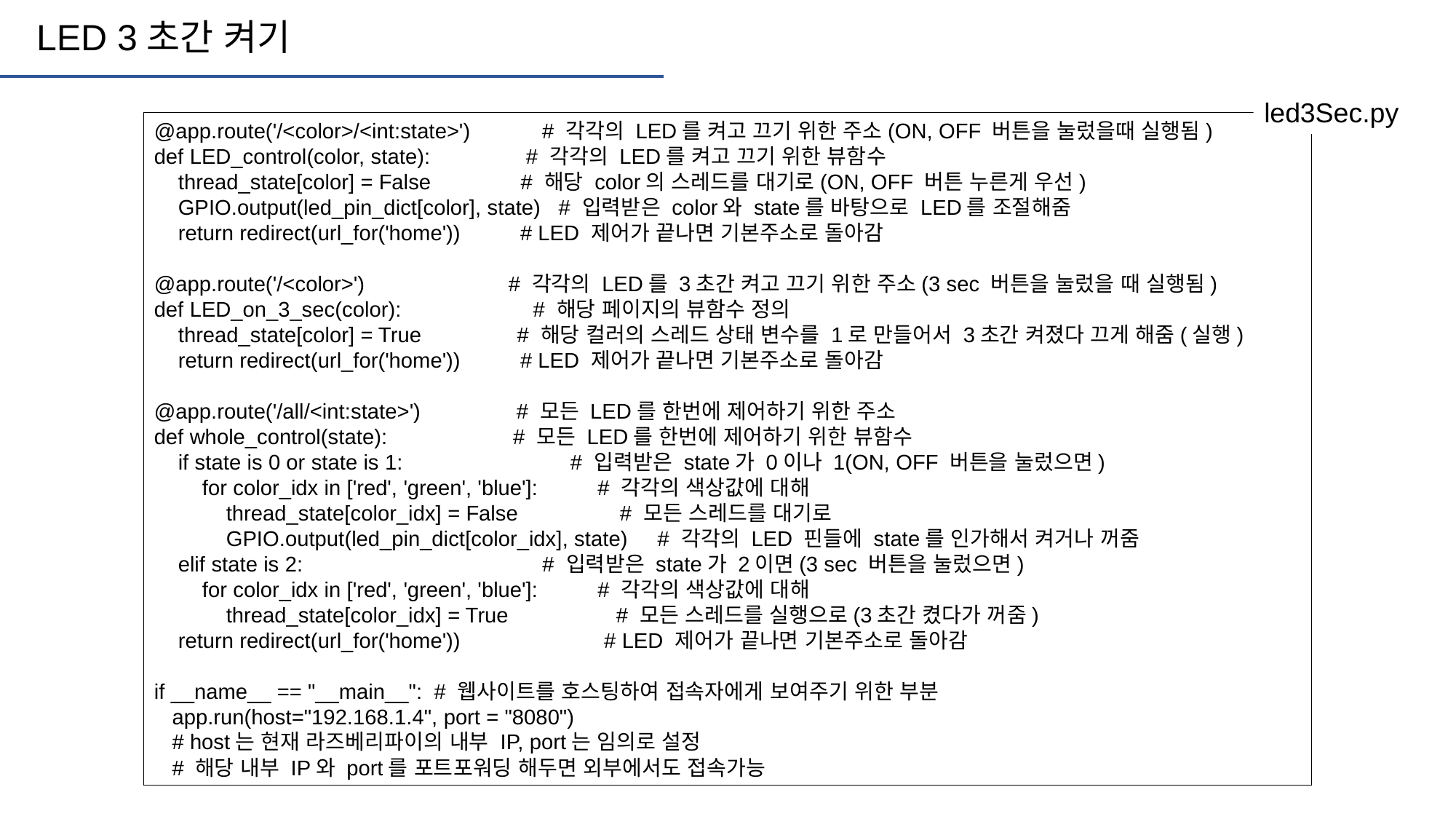

LED 3초간 켜기
led3Sec.py
@app.route('/<color>/<int:state>')            # 각각의 LED를 켜고 끄기 위한 주소(ON, OFF 버튼을 눌렀을때 실행됨)
def LED_control(color, state):                # 각각의 LED를 켜고 끄기 위한 뷰함수
    thread_state[color] = False               # 해당 color의 스레드를 대기로(ON, OFF 버튼 누른게 우선)
    GPIO.output(led_pin_dict[color], state)   # 입력받은 color와 state를 바탕으로 LED를 조절해줌
    return redirect(url_for('home'))          # LED 제어가 끝나면 기본주소로 돌아감

@app.route('/<color>')                        # 각각의 LED를 3초간 켜고 끄기 위한 주소(3 sec 버튼을 눌렀을 때 실행됨)
def LED_on_3_sec(color):                      # 해당 페이지의 뷰함수 정의
    thread_state[color] = True                # 해당 컬러의 스레드 상태 변수를 1로 만들어서 3초간 켜졌다 끄게 해줌(실행)
    return redirect(url_for('home'))          # LED 제어가 끝나면 기본주소로 돌아감

@app.route('/all/<int:state>')                # 모든 LED를 한번에 제어하기 위한 주소
def whole_control(state):                     # 모든 LED를 한번에 제어하기 위한 뷰함수
    if state is 0 or state is 1:                            # 입력받은 state가 0이나 1(ON, OFF 버튼을 눌렀으면)
        for color_idx in ['red', 'green', 'blue']:          # 각각의 색상값에 대해
            thread_state[color_idx] = False                 # 모든 스레드를 대기로
            GPIO.output(led_pin_dict[color_idx], state)     # 각각의 LED 핀들에 state를 인가해서 켜거나 꺼줌
    elif state is 2:                                        # 입력받은 state가 2이면(3 sec 버튼을 눌렀으면)
        for color_idx in ['red', 'green', 'blue']:          # 각각의 색상값에 대해
            thread_state[color_idx] = True                  # 모든 스레드를 실행으로(3초간 켰다가 꺼줌)
    return redirect(url_for('home'))                        # LED 제어가 끝나면 기본주소로 돌아감

if __name__ == "__main__":  # 웹사이트를 호스팅하여 접속자에게 보여주기 위한 부분
   app.run(host="192.168.1.4", port = "8080")
   # host는 현재 라즈베리파이의 내부 IP, port는 임의로 설정
   # 해당 내부 IP와 port를 포트포워딩 해두면 외부에서도 접속가능